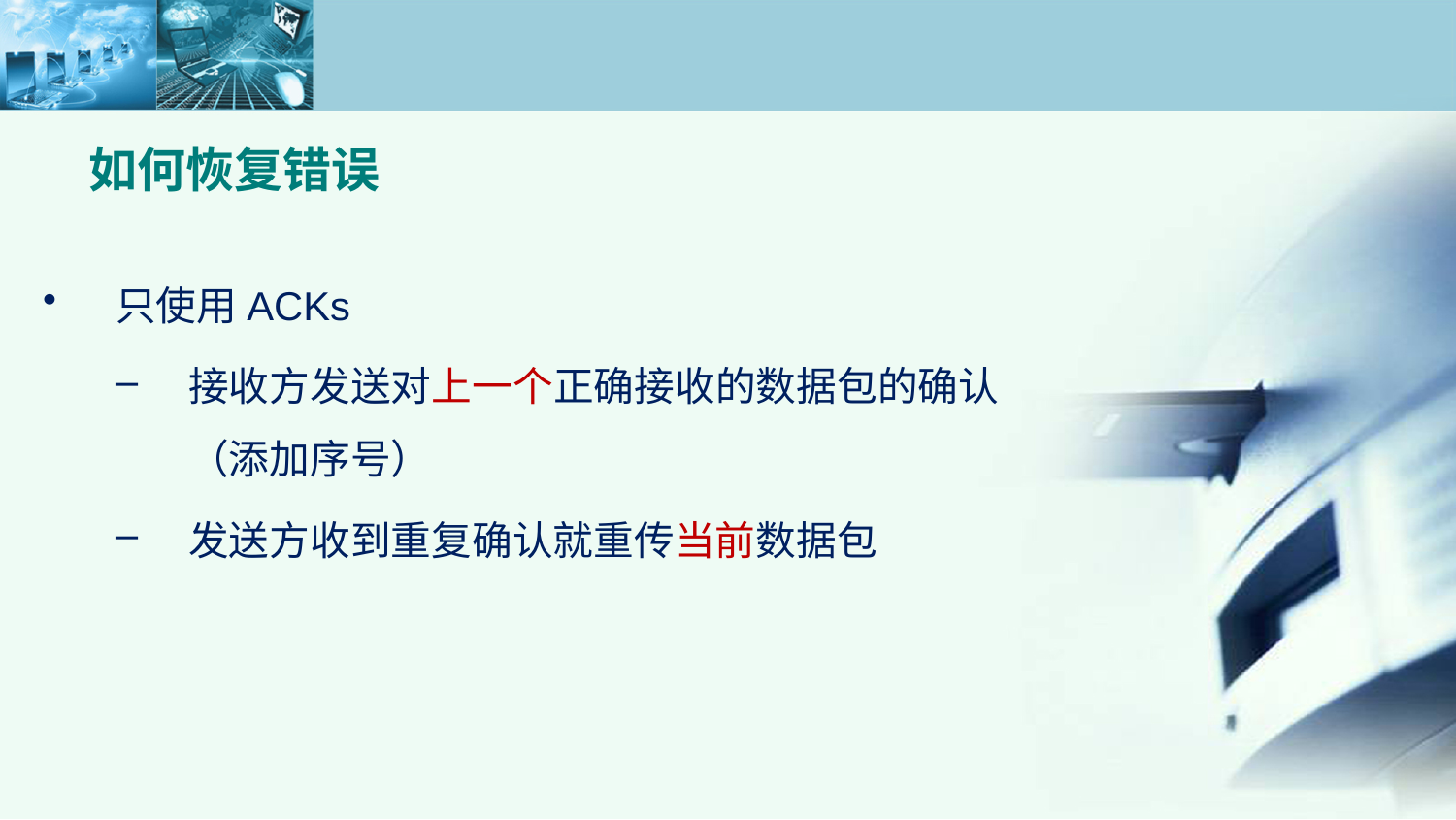

# 如何恢复错误
只使用ACKs
接收方发送对上一个正确接收的数据包的确认（添加序号）
发送方收到重复确认就重传当前数据包